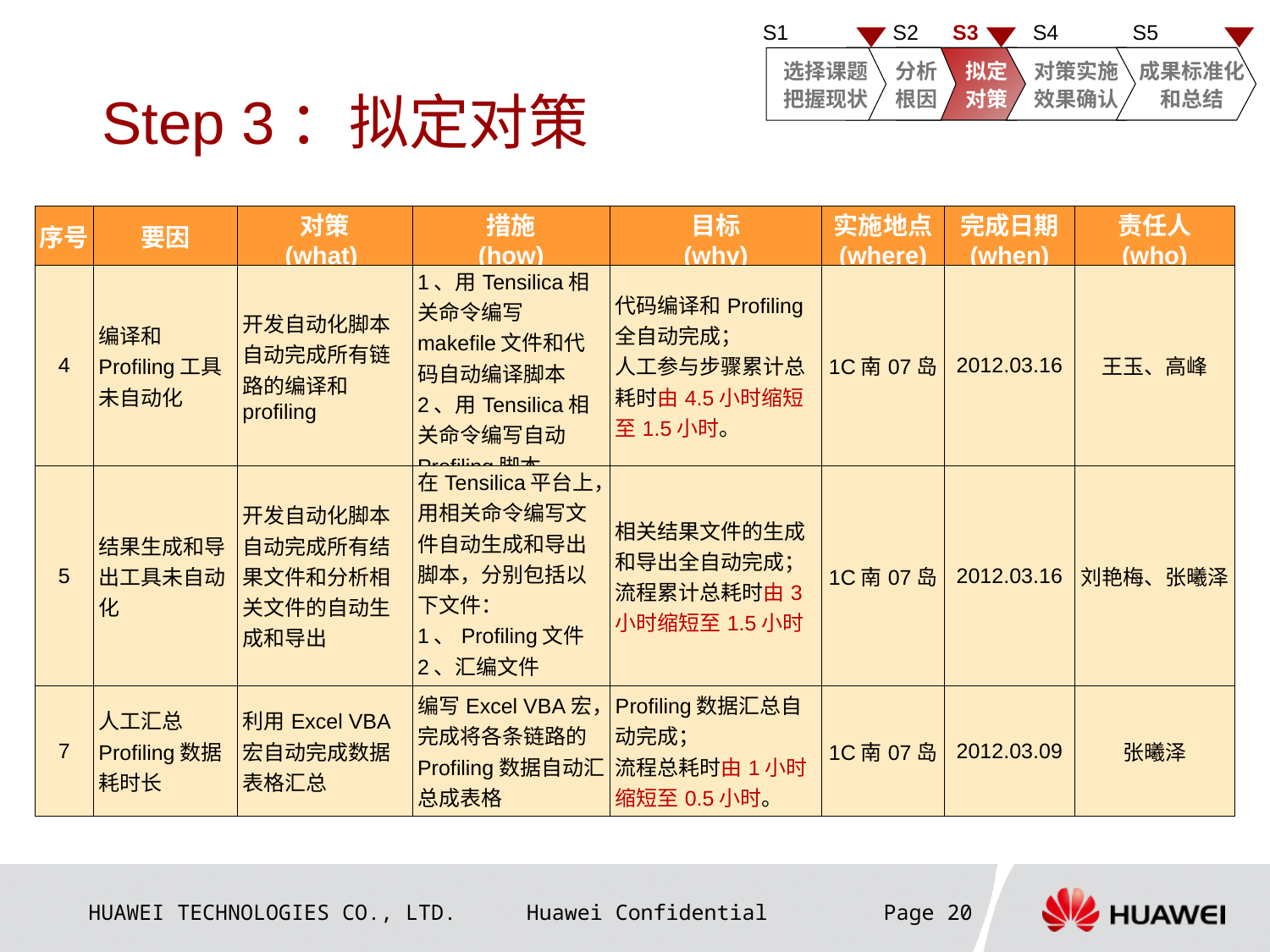

S2
S3
S4
S5
S1

选择课题
把握现状
分析根因
拟定对策
对策实施
效果确认
成果标准化
和总结
# Step 3：拟定对策
| 序号 | 要因 | 对策 (what) | 措施 (how) | 目标 (why) | 实施地点 (where) | 完成日期 (when) | 责任人 (who) |
| --- | --- | --- | --- | --- | --- | --- | --- |
| 4 | 编译和Profiling工具未自动化 | 开发自动化脚本自动完成所有链路的编译和profiling | 1、用Tensilica相关命令编写makefile文件和代码自动编译脚本 2、用Tensilica相关命令编写自动Profiling脚本 | 代码编译和Profiling全自动完成； 人工参与步骤累计总耗时由4.5小时缩短至1.5小时。 | 1C南07岛 | 2012.03.16 | 王玉、高峰 |
| 5 | 结果生成和导出工具未自动化 | 开发自动化脚本自动完成所有结果文件和分析相关文件的自动生成和导出 | 在Tensilica平台上，用相关命令编写文件自动生成和导出脚本，分别包括以下文件： 1、Profiling文件 2、汇编文件 3、TraceLog文件 | 相关结果文件的生成和导出全自动完成； 流程累计总耗时由3小时缩短至1.5小时 | 1C南07岛 | 2012.03.16 | 刘艳梅、张曦泽 |
| 7 | 人工汇总Profiling数据耗时长 | 利用Excel VBA宏自动完成数据表格汇总 | 编写Excel VBA宏，完成将各条链路的Profiling数据自动汇总成表格 | Profiling数据汇总自动完成； 流程总耗时由1小时缩短至0.5小时。 | 1C南07岛 | 2012.03.09 | 张曦泽 |
Page 20